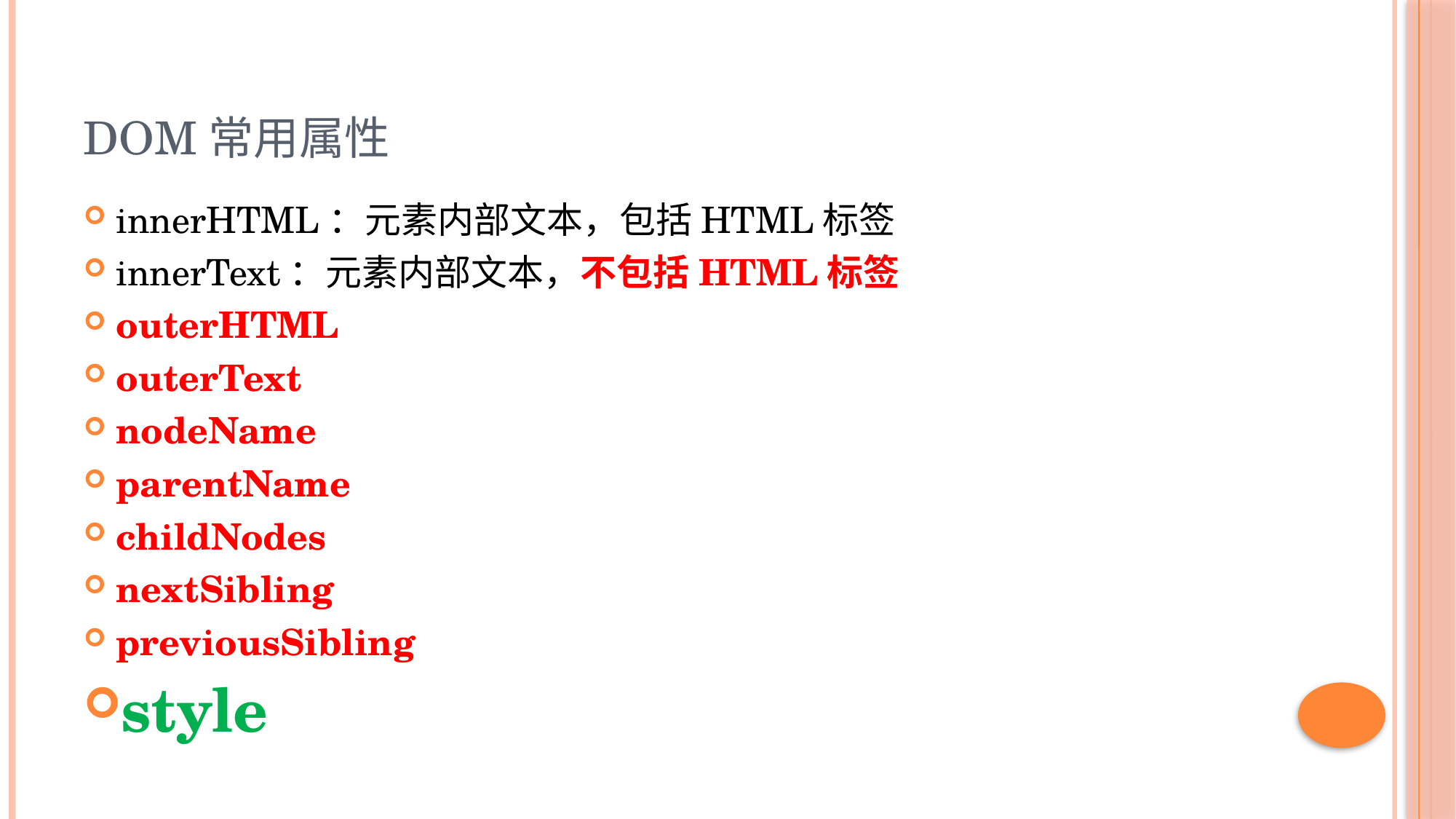

# DOM常用属性
innerHTML：元素内部文本，包括HTML标签
innerText：元素内部文本，不包括HTML标签
outerHTML
outerText
nodeName
parentName
childNodes
nextSibling
previousSibling
style